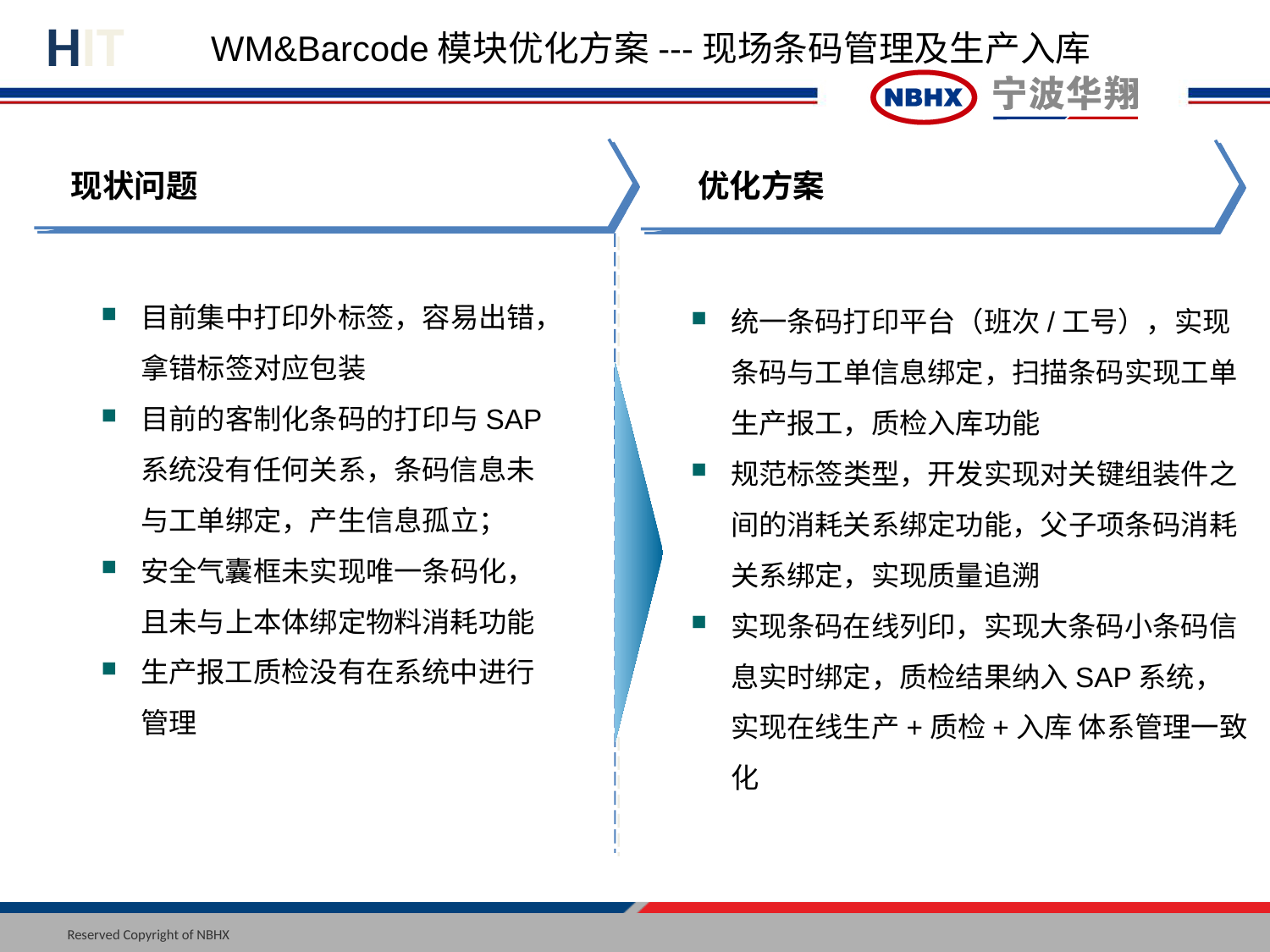

WM&Barcode模块优化方案---现场条码管理及生产入库

现状问题
优化方案

目前集中打印外标签，容易出错，拿错标签对应包装
目前的客制化条码的打印与SAP系统没有任何关系，条码信息未与工单绑定，产生信息孤立；
安全气囊框未实现唯一条码化，且未与上本体绑定物料消耗功能
生产报工质检没有在系统中进行管理

统一条码打印平台（班次/工号），实现条码与工单信息绑定，扫描条码实现工单生产报工，质检入库功能
规范标签类型，开发实现对关键组装件之间的消耗关系绑定功能，父子项条码消耗关系绑定，实现质量追溯
实现条码在线列印，实现大条码小条码信息实时绑定，质检结果纳入SAP系统，实现在线生产+质检+入库 体系管理一致化